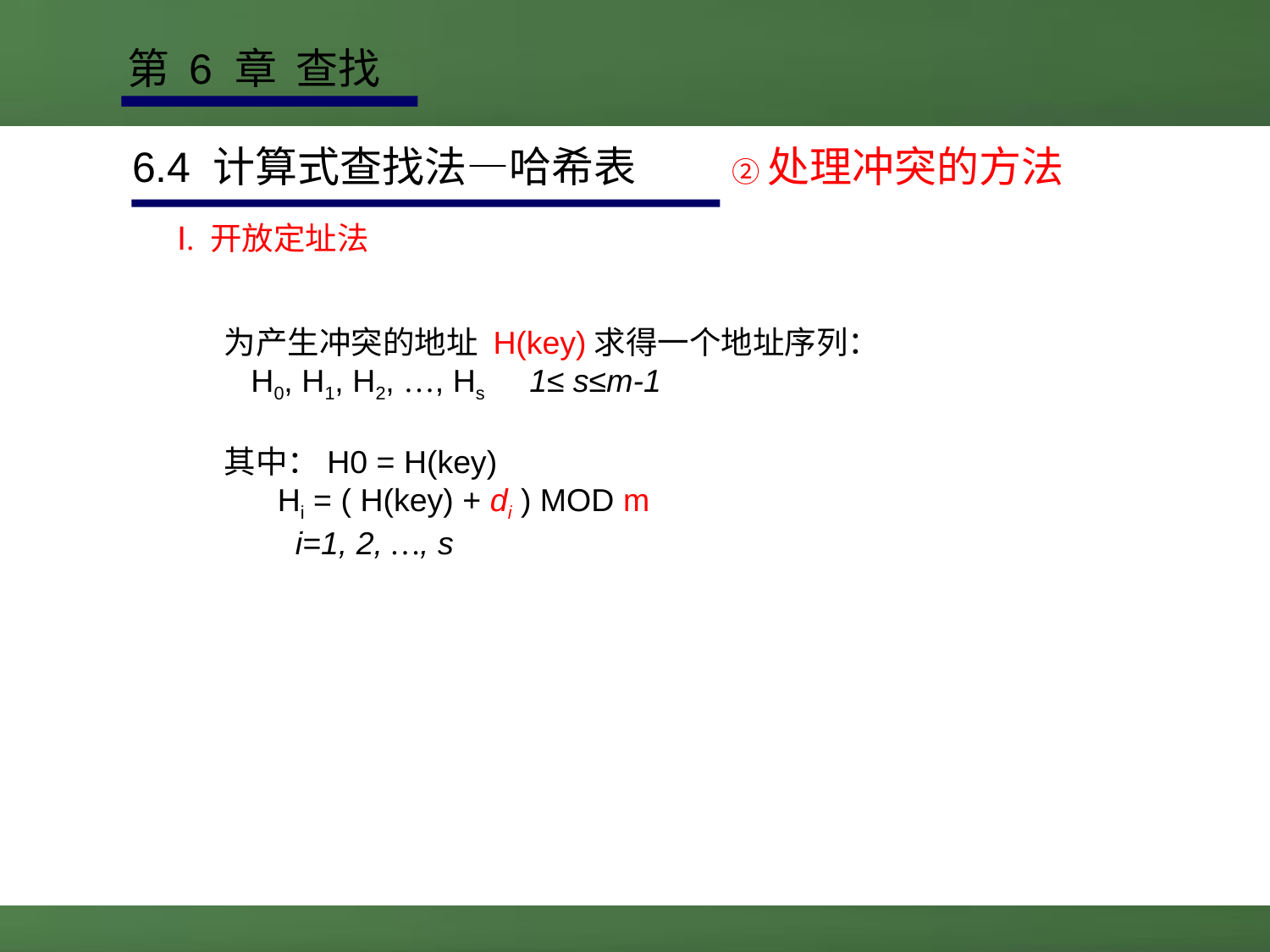

第 6 章  查找

6.4 计算式查找法—哈希表
②处理冲突的方法

Ⅰ. 开放定址法
为产生冲突的地址 H(key)求得一个地址序列：
   H0, H1, H2, …, Hs     1≤ s≤m-1

其中：H0 = H(key)
      Hi = ( H(key) + di ) MOD m
        i=1, 2, …, s